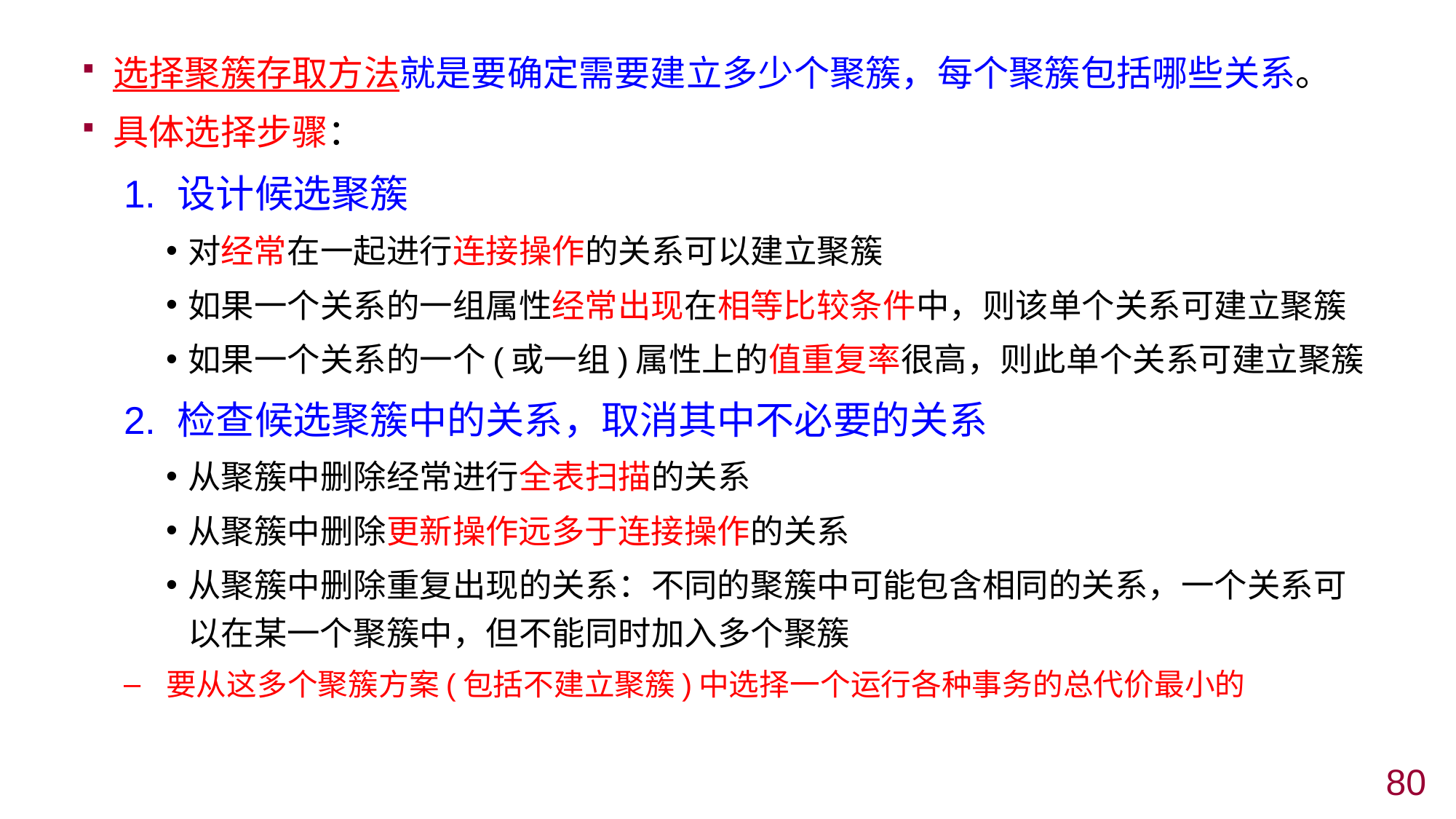

选择聚簇存取方法就是要确定需要建立多少个聚簇，每个聚簇包括哪些关系。
具体选择步骤：
设计候选聚簇
对经常在一起进行连接操作的关系可以建立聚簇
如果一个关系的一组属性经常出现在相等比较条件中，则该单个关系可建立聚簇
如果一个关系的一个(或一组)属性上的值重复率很高，则此单个关系可建立聚簇
检查候选聚簇中的关系，取消其中不必要的关系
从聚簇中删除经常进行全表扫描的关系
从聚簇中删除更新操作远多于连接操作的关系
从聚簇中删除重复出现的关系：不同的聚簇中可能包含相同的关系，一个关系可以在某一个聚簇中，但不能同时加入多个聚簇
要从这多个聚簇方案(包括不建立聚簇)中选择一个运行各种事务的总代价最小的

80